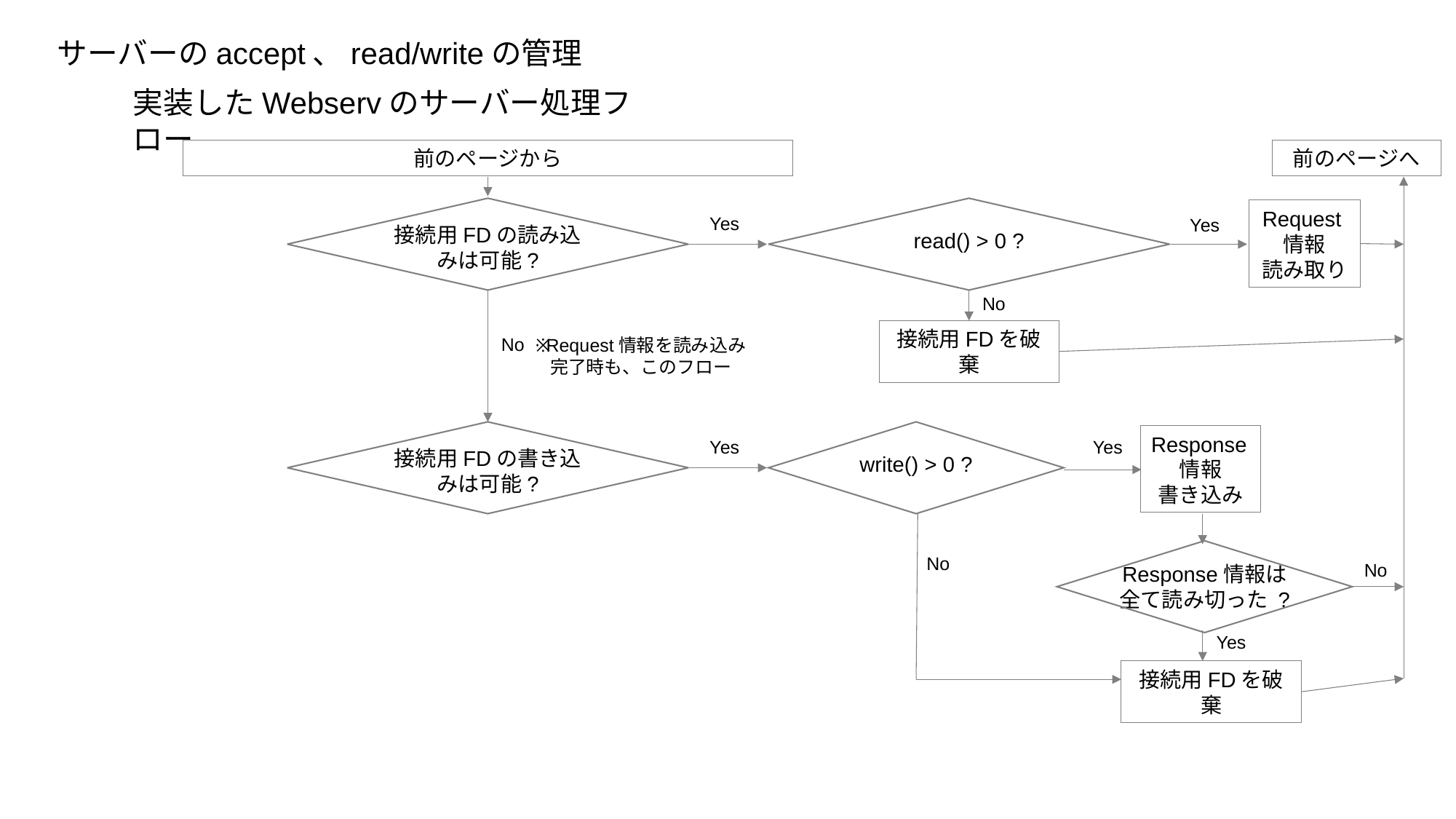

サーバーのaccept、read/writeの管理
実装したWebservのサーバー処理フロー
前のページから
前のページへ

接続用FDの読み込みは可能?

read() > 0 ?
Request情報
読み取り
Yes
Yes
No
接続用FDを破棄
No
※Request情報を読み込み完了時も、このフロー

接続用FDの書き込みは可能?

write() > 0 ?
Response情報
書き込み
Yes
Yes

Response情報は全て読み切った ?
No
No
Yes
接続用FDを破棄